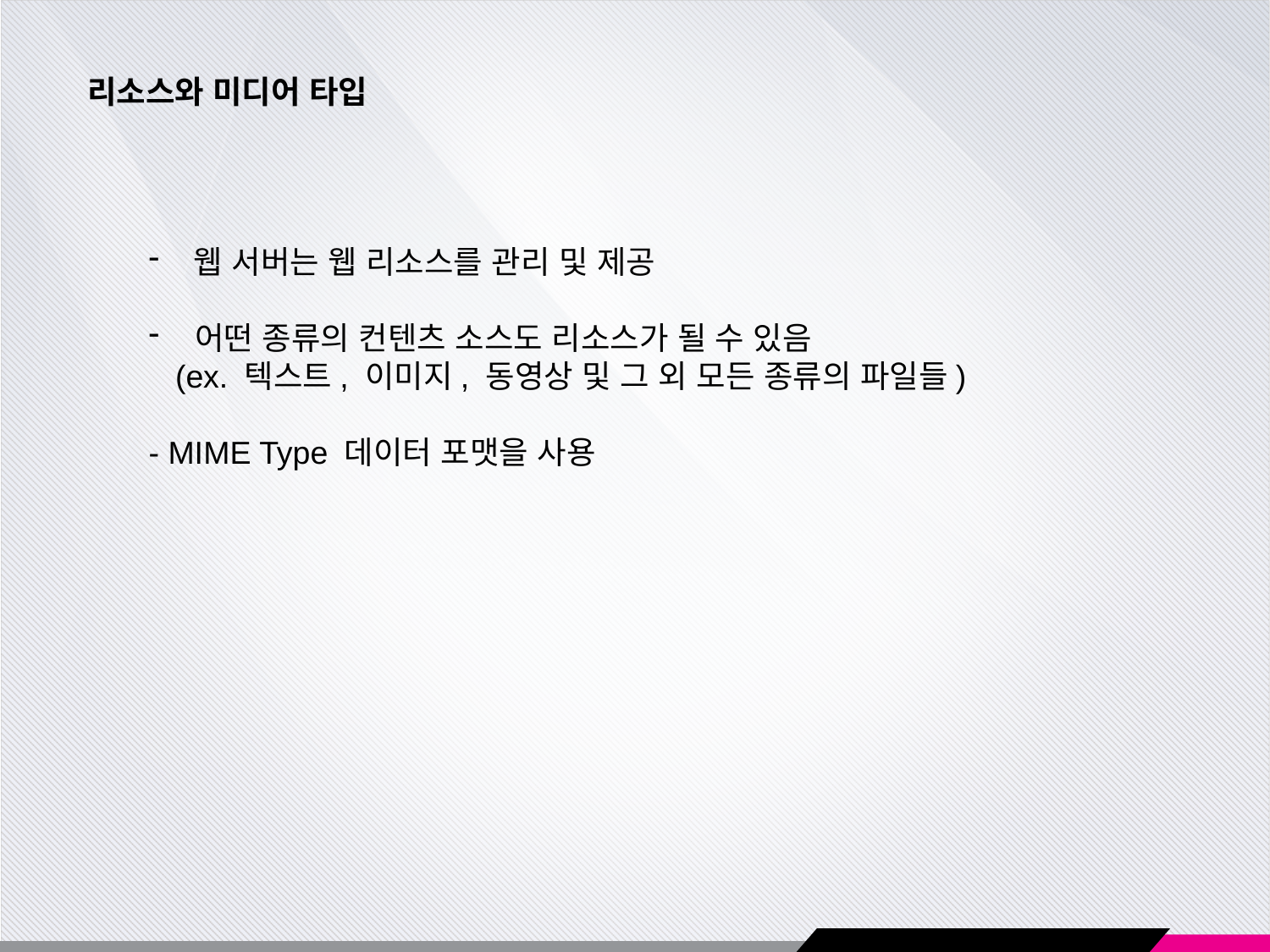

리소스와 미디어 타입
 웹 서버는 웹 리소스를 관리 및 제공

 어떤 종류의 컨텐츠 소스도 리소스가 될 수 있음
   (ex. 텍스트, 이미지, 동영상 및 그 외 모든 종류의 파일들)

- MIME Type 데이터 포맷을 사용